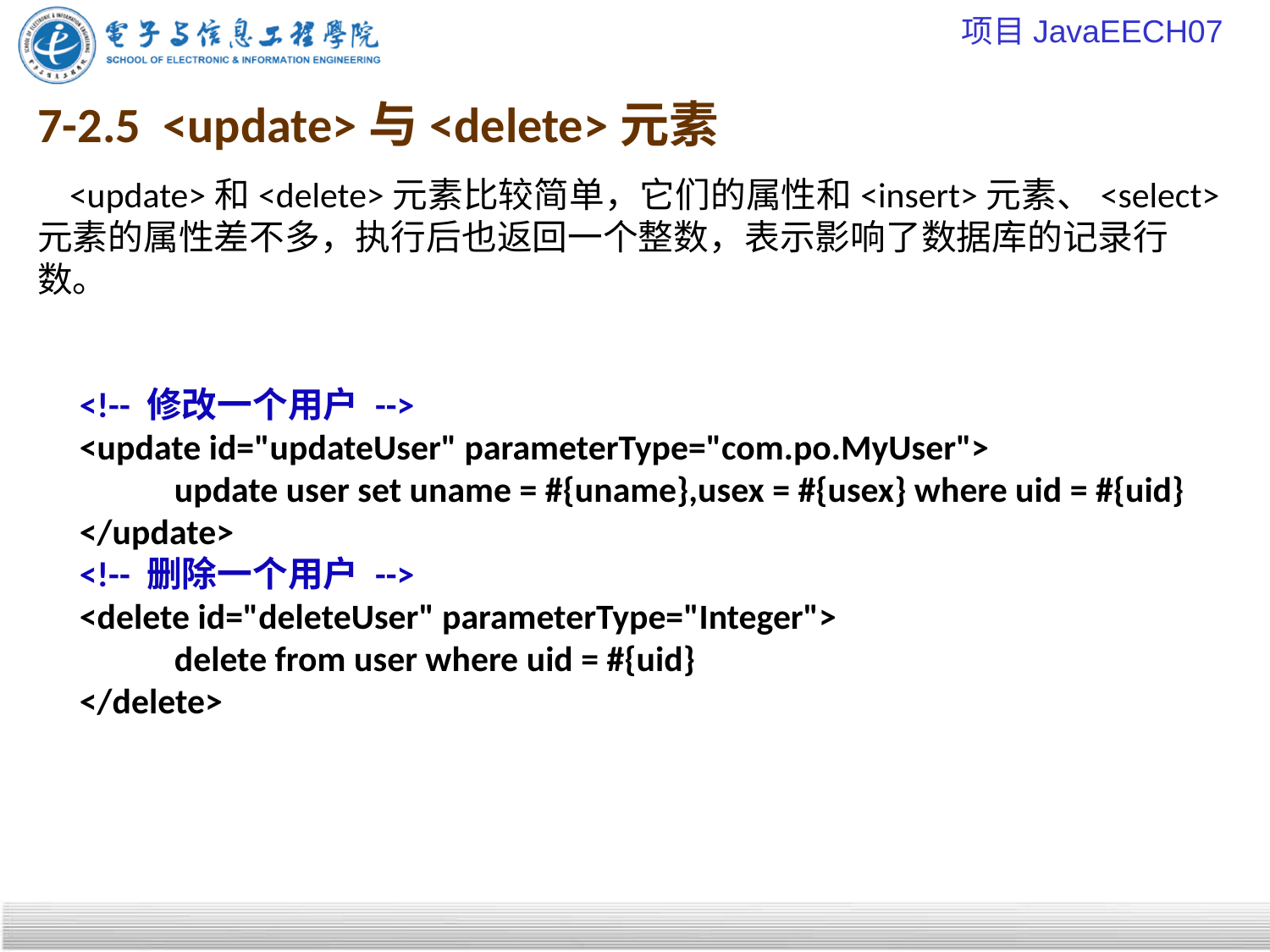

项目JavaEECH07
# 7-2.5  <update>与<delete>元素
    <update>和<delete>元素比较简单，它们的属性和<insert>元素、<select>元素的属性差不多，执行后也返回一个整数，表示影响了数据库的记录行数。
    <!-- 修改一个用户 -->
    <update id="updateUser" parameterType="com.po.MyUser">
	update user set uname = #{uname},usex = #{usex} where uid = #{uid}
    </update>
    <!-- 删除一个用户 -->
    <delete id="deleteUser" parameterType="Integer">
	delete from user where uid = #{uid}
    </delete>